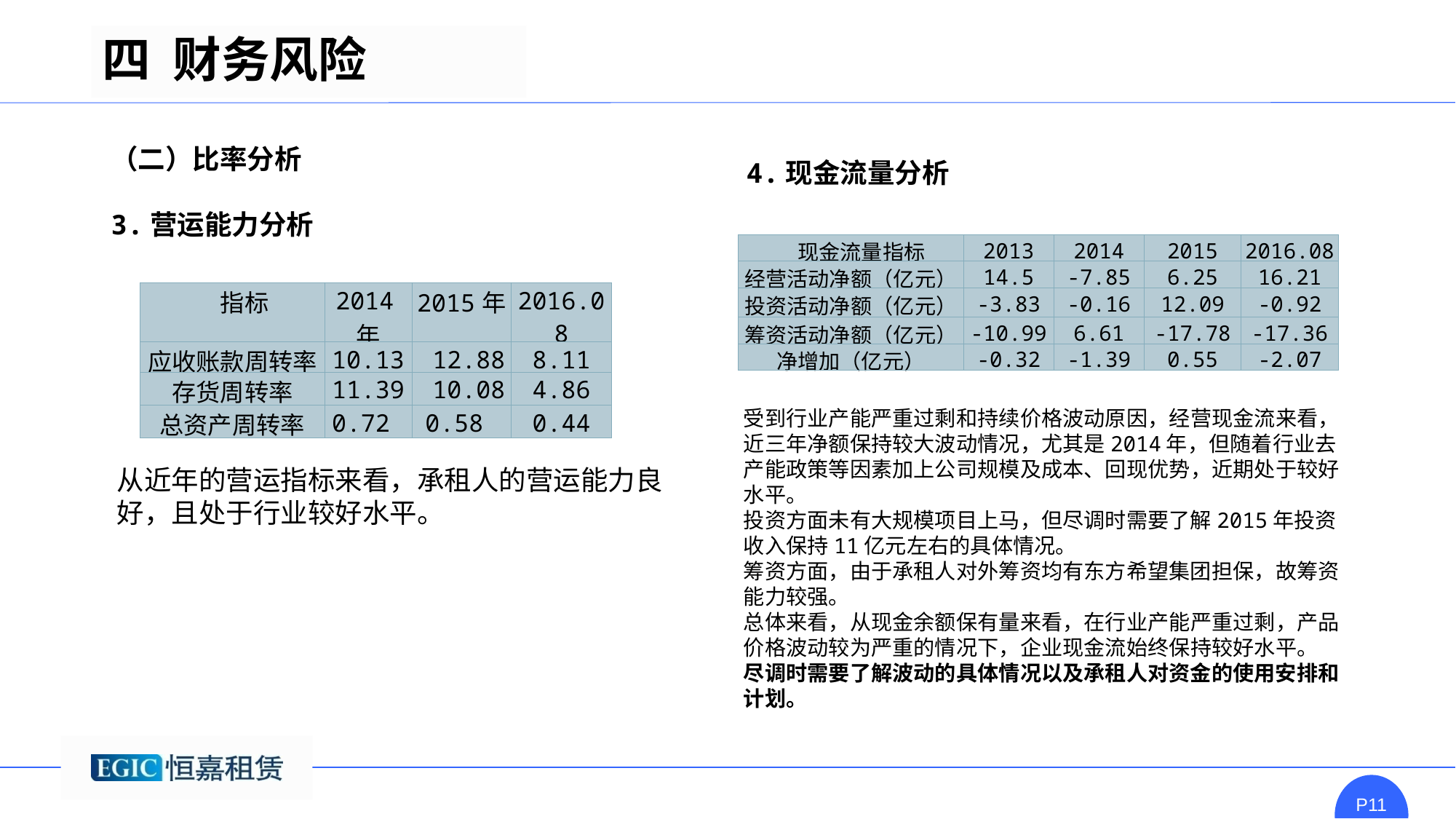

四  财务风险
（二）比率分析

3.营运能力分析

4.现金流量分析

| 现金流量指标 | 2013 | 2014 | 2015 | 2016.08 |
| --- | --- | --- | --- | --- |
| 经营活动净额（亿元） | 14.5 | -7.85 | 6.25 | 16.21 |
| 投资活动净额（亿元） | -3.83 | -0.16 | 12.09 | -0.92 |
| 筹资活动净额（亿元） | -10.99 | 6.61 | -17.78 | -17.36 |
| 净增加（亿元） | -0.32 | -1.39 | 0.55 | -2.07 |
| 指标 | 2014年 | 2015年 | 2016.08 |
| --- | --- | --- | --- |
| 应收账款周转率 | 10.13 | 12.88 | 8.11 |
| 存货周转率 | 11.39 | 10.08 | 4.86 |
| 总资产周转率 | 0.72 | 0.58 | 0.44 |
受到行业产能严重过剩和持续价格波动原因，经营现金流来看，近三年净额保持较大波动情况，尤其是2014年，但随着行业去产能政策等因素加上公司规模及成本、回现优势，近期处于较好水平。
投资方面未有大规模项目上马，但尽调时需要了解2015年投资收入保持11亿元左右的具体情况。
筹资方面，由于承租人对外筹资均有东方希望集团担保，故筹资能力较强。
总体来看，从现金余额保有量来看，在行业产能严重过剩，产品价格波动较为严重的情况下，企业现金流始终保持较好水平。
尽调时需要了解波动的具体情况以及承租人对资金的使用安排和计划。
从近年的营运指标来看，承租人的营运能力良好，且处于行业较好水平。